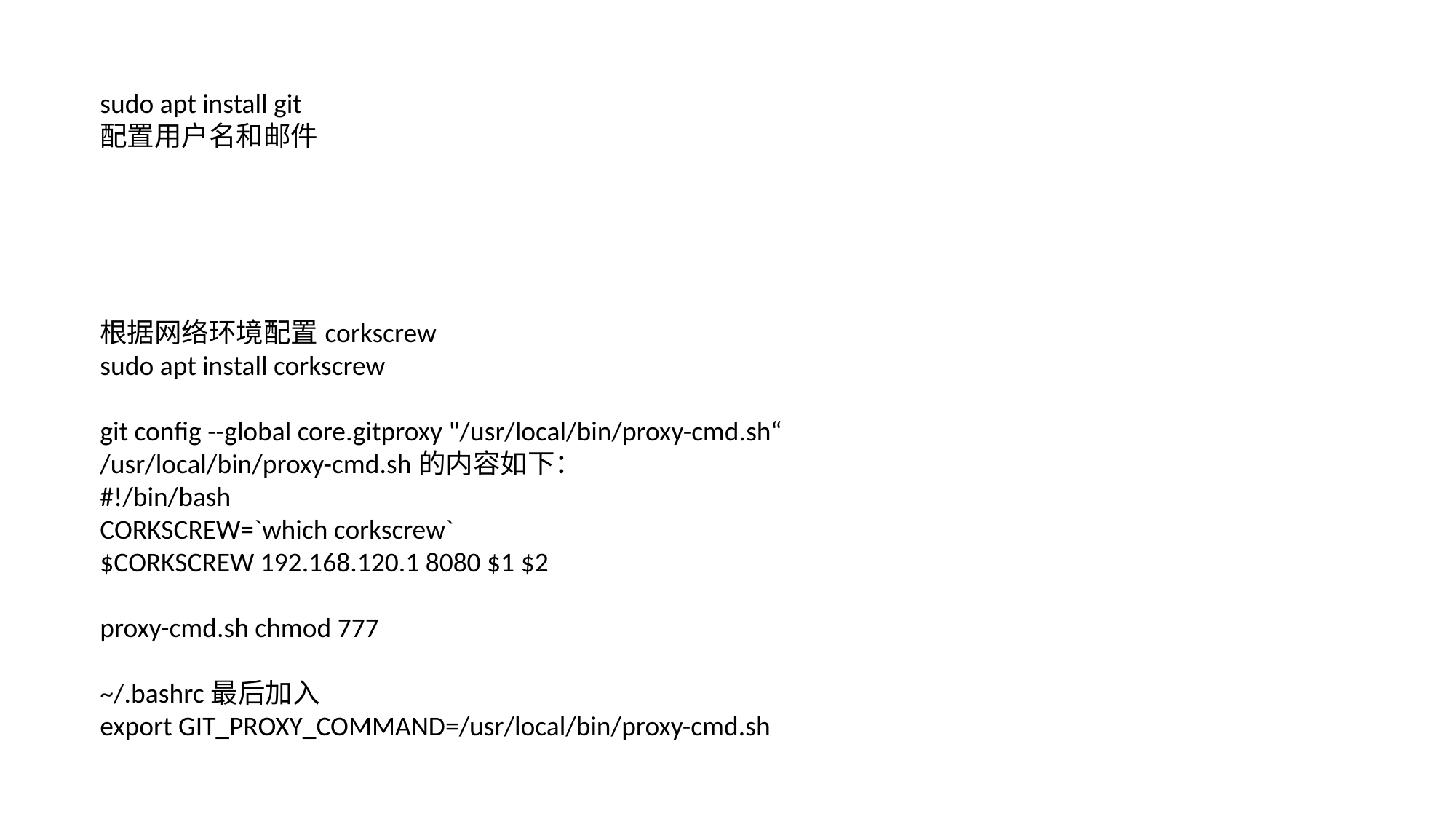

sudo apt install git
配置用户名和邮件

根据网络环境配置corkscrew
sudo apt install corkscrew

git config --global core.gitproxy "/usr/local/bin/proxy-cmd.sh“
/usr/local/bin/proxy-cmd.sh的内容如下：
#!/bin/bash
CORKSCREW=`which corkscrew`
$CORKSCREW 192.168.120.1 8080 $1 $2

proxy-cmd.sh chmod 777

~/.bashrc最后加入
export GIT_PROXY_COMMAND=/usr/local/bin/proxy-cmd.sh